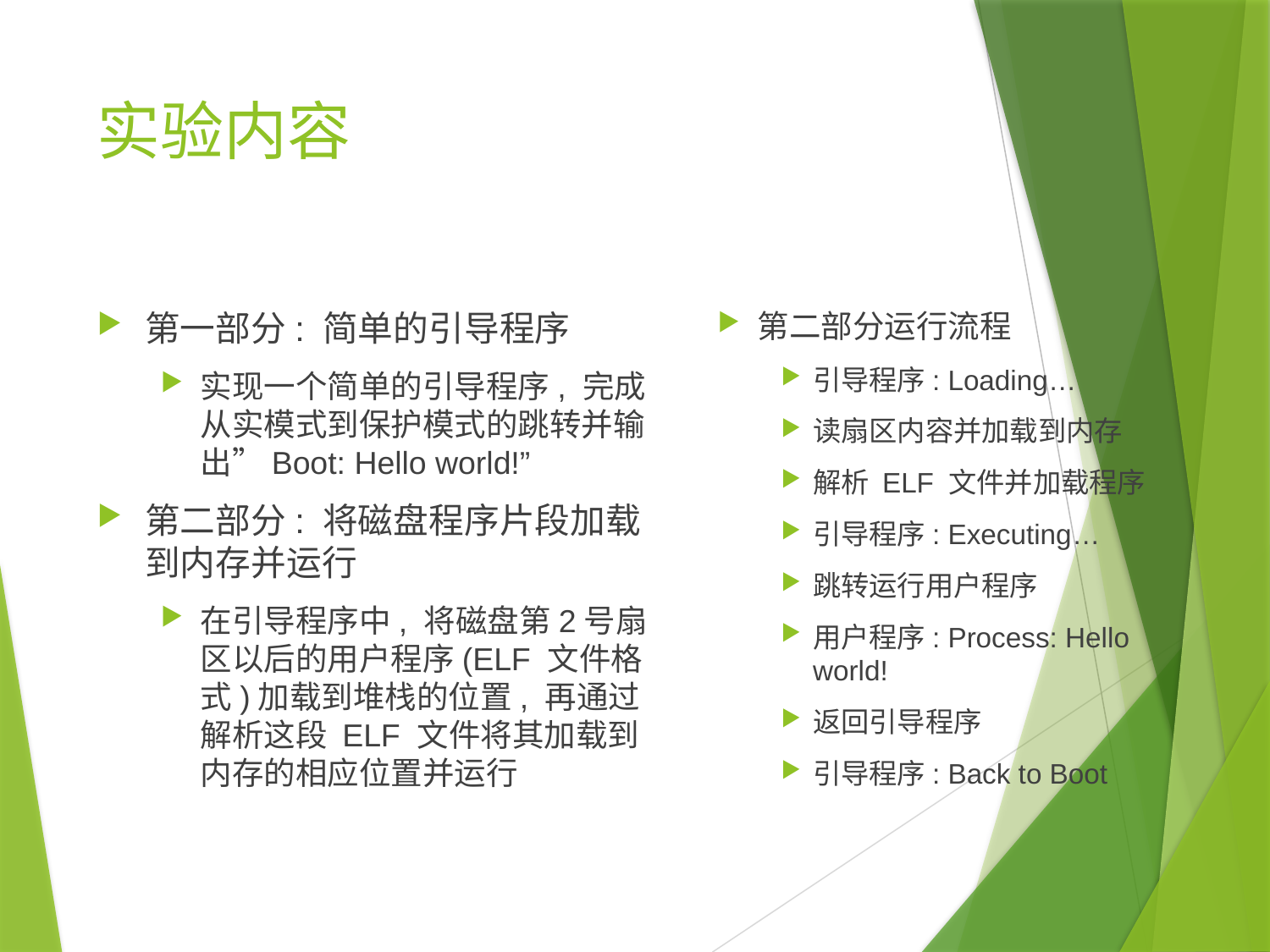

# 实验内容
第一部分: 简单的引导程序
实现一个简单的引导程序, 完成从实模式到保护模式的跳转并输出”Boot: Hello world!”
第二部分: 将磁盘程序片段加载到内存并运行
在引导程序中, 将磁盘第2号扇区以后的用户程序(ELF 文件格式)加载到堆栈的位置, 再通过解析这段 ELF 文件将其加载到内存的相应位置并运行

第二部分运行流程
引导程序: Loading…
读扇区内容并加载到内存
解析 ELF 文件并加载程序
引导程序: Executing…
跳转运行用户程序
用户程序: Process: Hello world!
返回引导程序
引导程序: Back to Boot